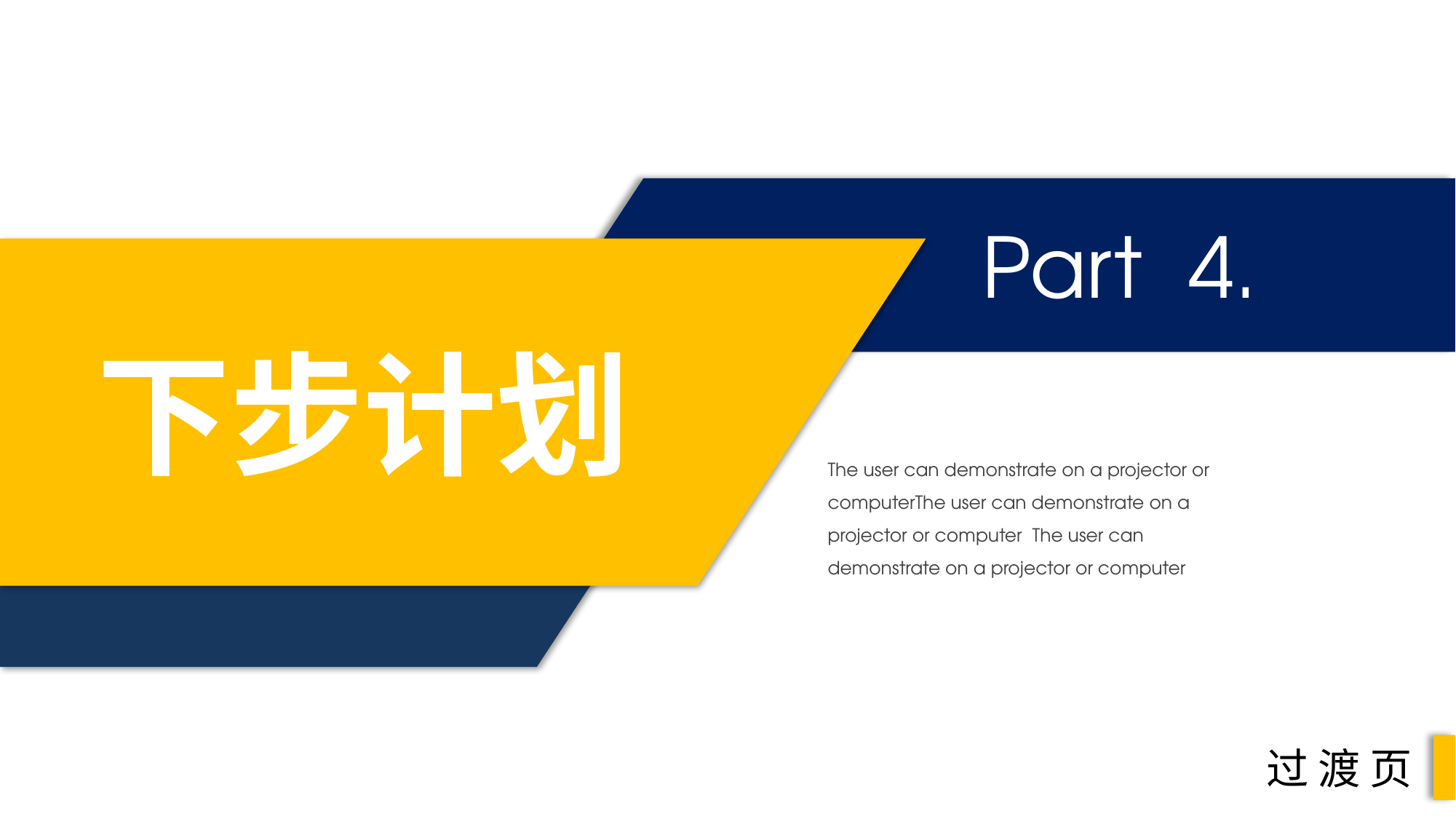

Part  4.

下步计划
The user can demonstrate on a projector or computerThe user can demonstrate on a projector or computer  The user can demonstrate on a projector or computer

过 渡 页